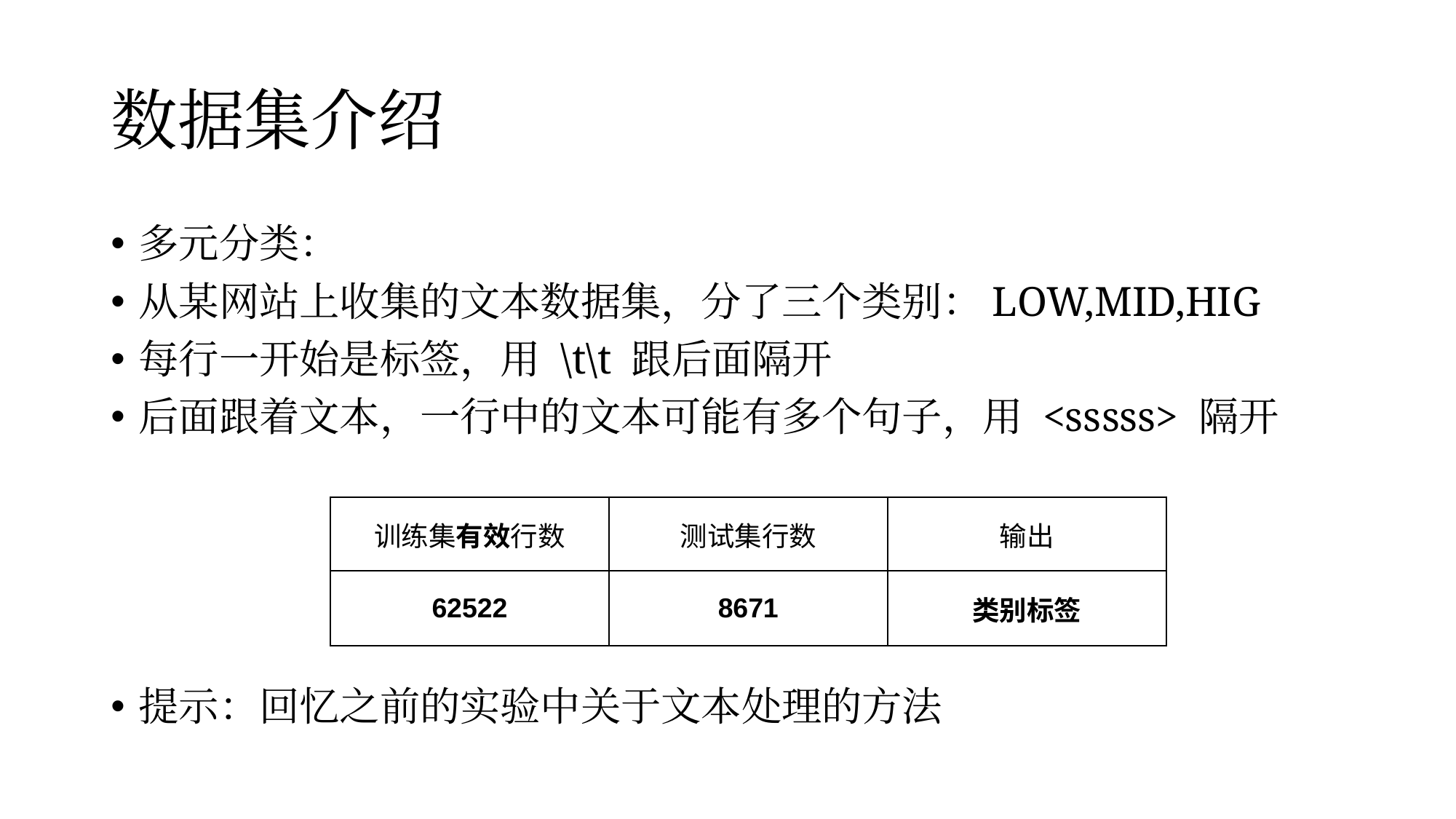

# 数据集介绍
多元分类：
从某网站上收集的文本数据集，分了三个类别：LOW,MID,HIG
每行一开始是标签，用 \t\t 跟后面隔开
后面跟着文本，一行中的文本可能有多个句子，用 <sssss> 隔开

提示：回忆之前的实验中关于文本处理的方法
| 训练集有效行数 | 测试集行数 | 输出 |
| --- | --- | --- |
| 62522 | 8671 | 类别标签 |